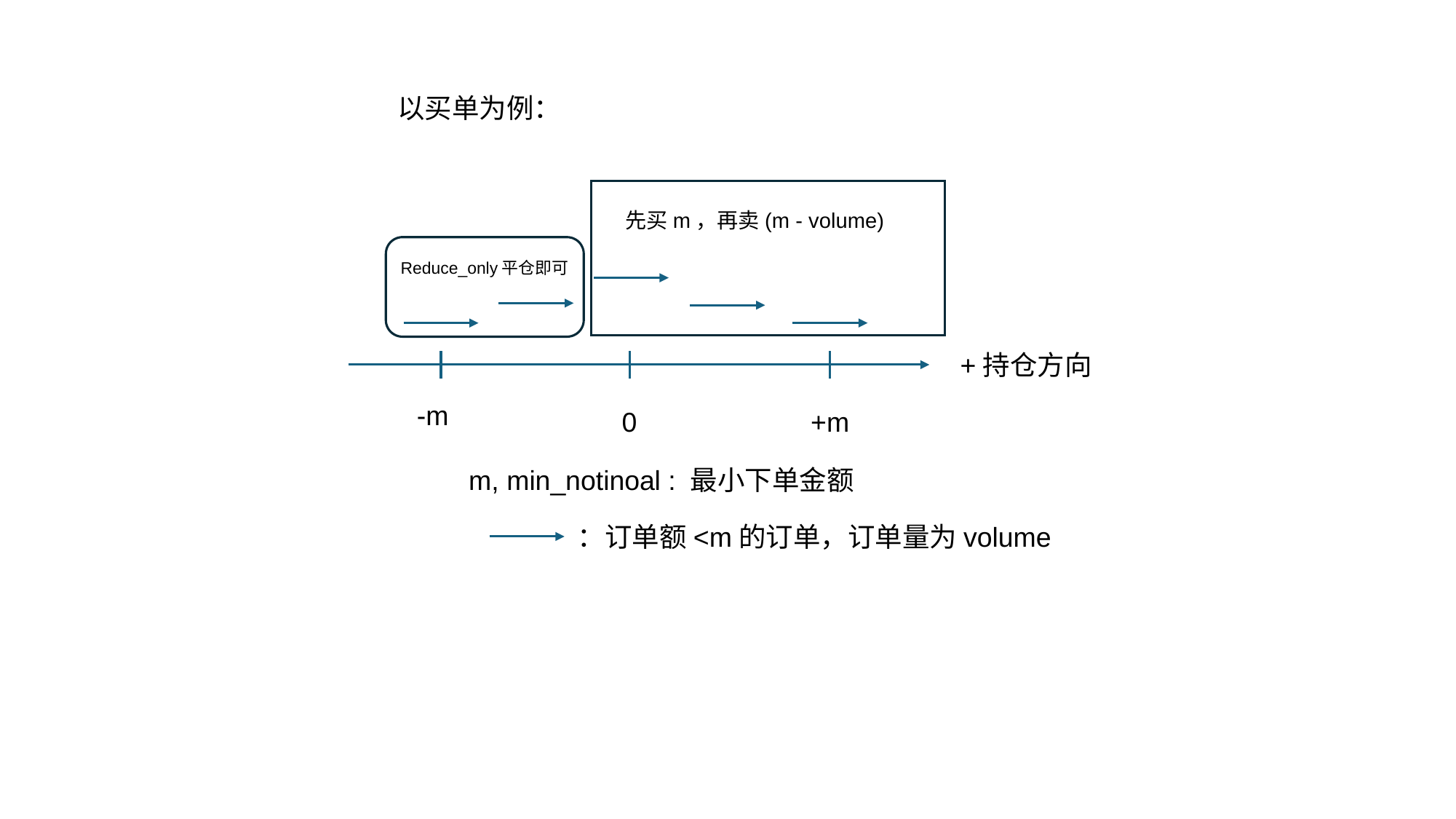

以买单为例：

先买m，再卖(m - volume)

Reduce_only平仓即可
+持仓方向
-m
0
+m
m, min_notinoal : 最小下单金额
：订单额<m的订单，订单量为volume